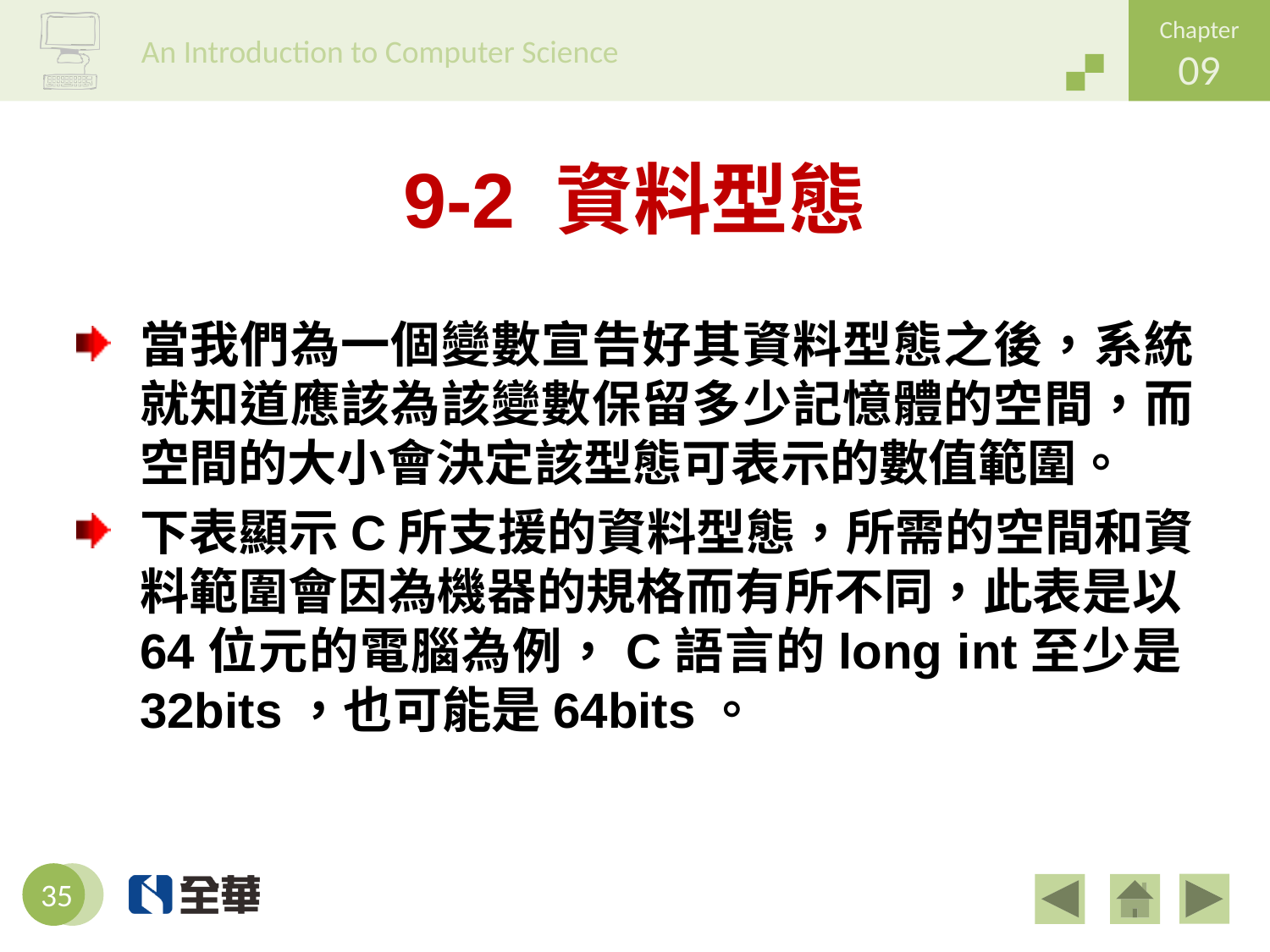

# 9-2 資料型態
當我們為一個變數宣告好其資料型態之後，系統就知道應該為該變數保留多少記憶體的空間，而空間的大小會決定該型態可表示的數值範圍。
下表顯示C所支援的資料型態，所需的空間和資料範圍會因為機器的規格而有所不同，此表是以64位元的電腦為例，C語言的long int至少是32bits，也可能是64bits。